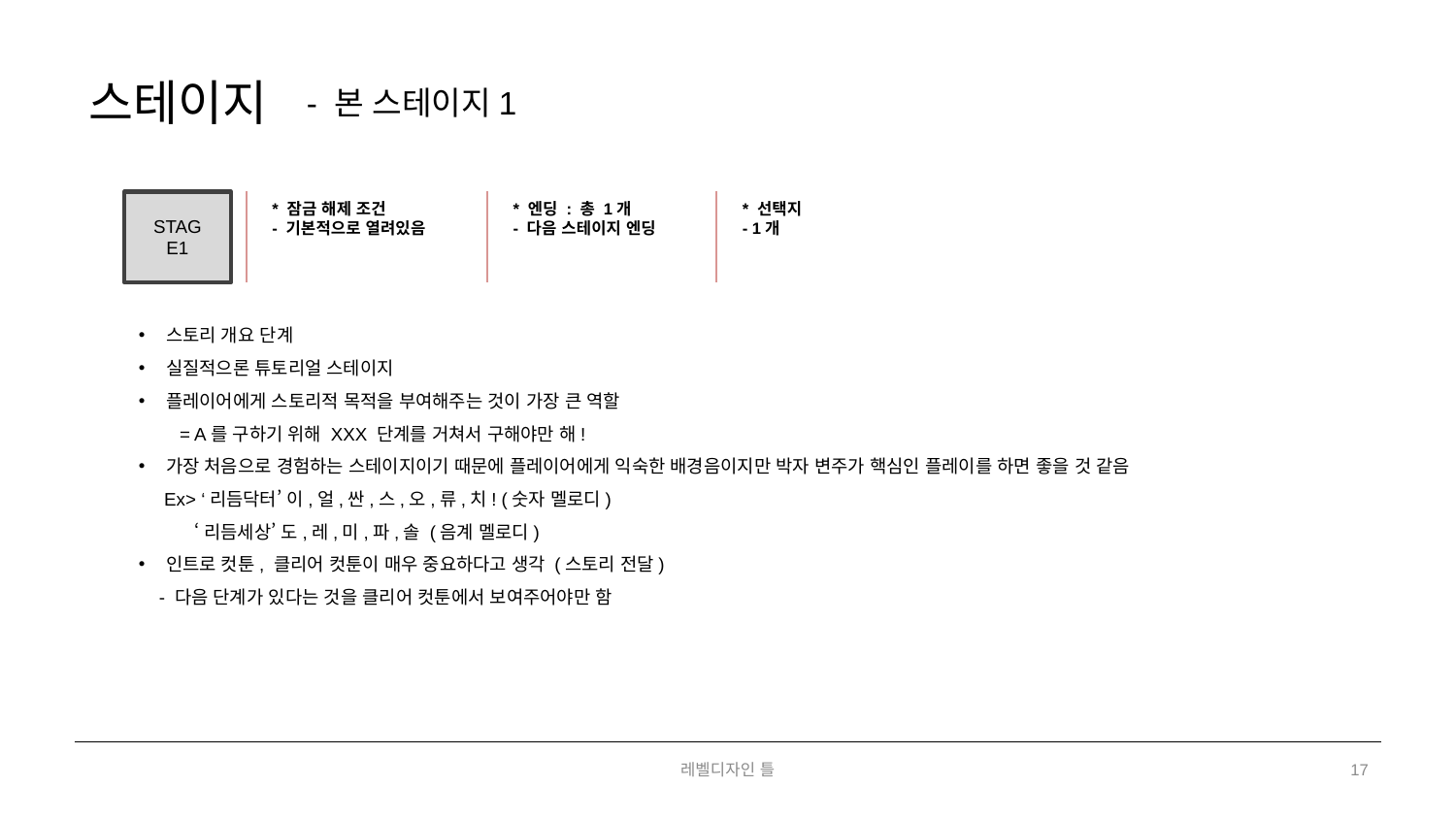

스테이지
- 본 스테이지1

STAGE1
* 잠금 해제 조건
- 기본적으로 열려있음
* 엔딩 : 총 1개
- 다음 스테이지 엔딩
* 선택지
- 1개
스토리 개요 단계
실질적으론 튜토리얼 스테이지
플레이어에게 스토리적 목적을 부여해주는 것이 가장 큰 역할
        = A를 구하기 위해 XXX 단계를 거쳐서 구해야만 해!
가장 처음으로 경험하는 스테이지이기 때문에 플레이어에게 익숙한 배경음이지만 박자 변주가 핵심인 플레이를 하면 좋을 것 같음
     Ex> ‘리듬닥터’ 이,얼,싼,스,오,류,치! (숫자 멜로디)
           ‘리듬세상’ 도,레,미,파,솔 (음계 멜로디)
인트로 컷툰, 클리어 컷툰이 매우 중요하다고 생각 (스토리 전달)
    - 다음 단계가 있다는 것을 클리어 컷툰에서 보여주어야만 함
레벨디자인 틀
17